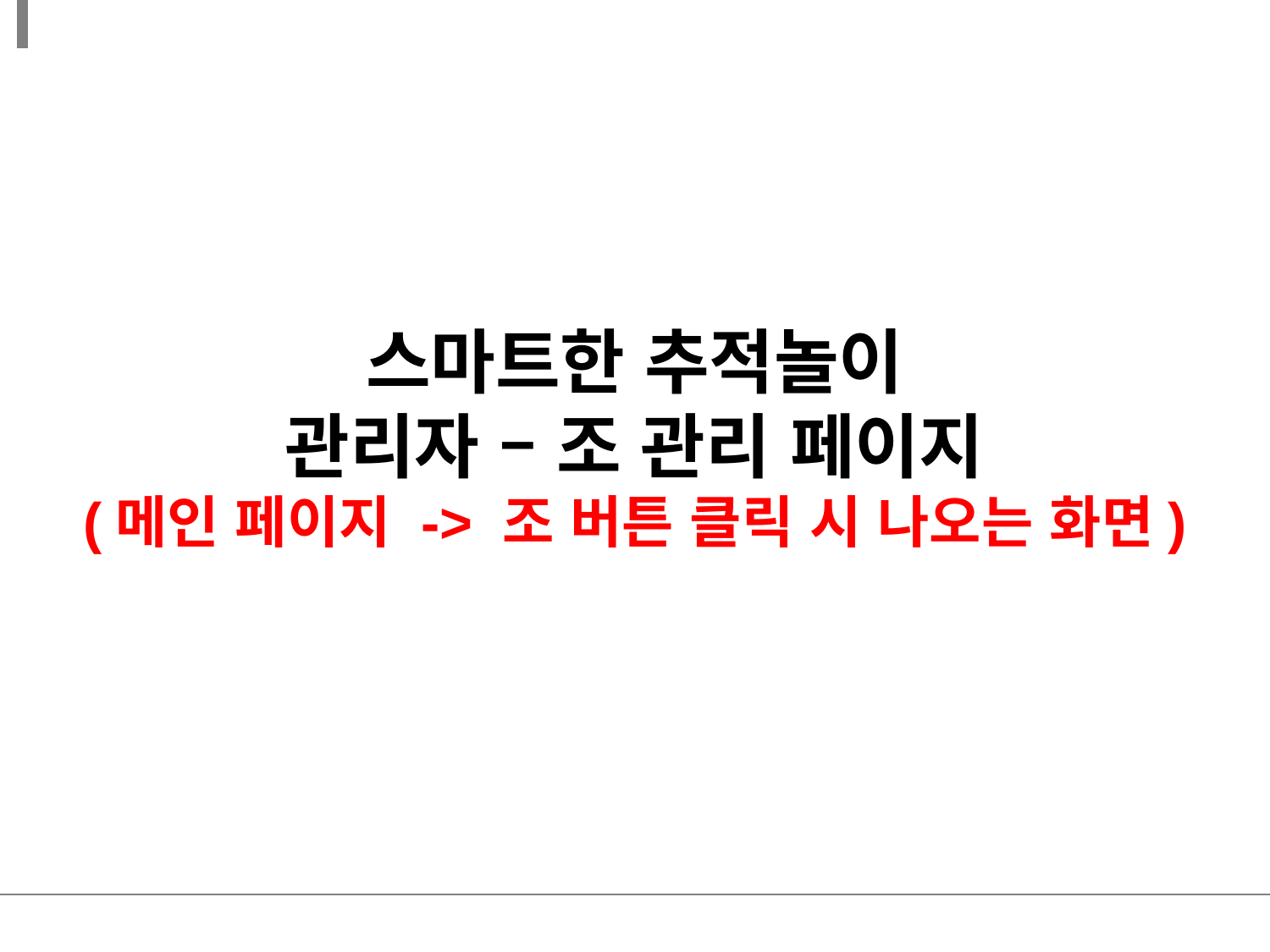

스마트한 추적놀이
관리자 – 조 관리 페이지
(메인 페이지 -> 조 버튼 클릭 시 나오는 화면)